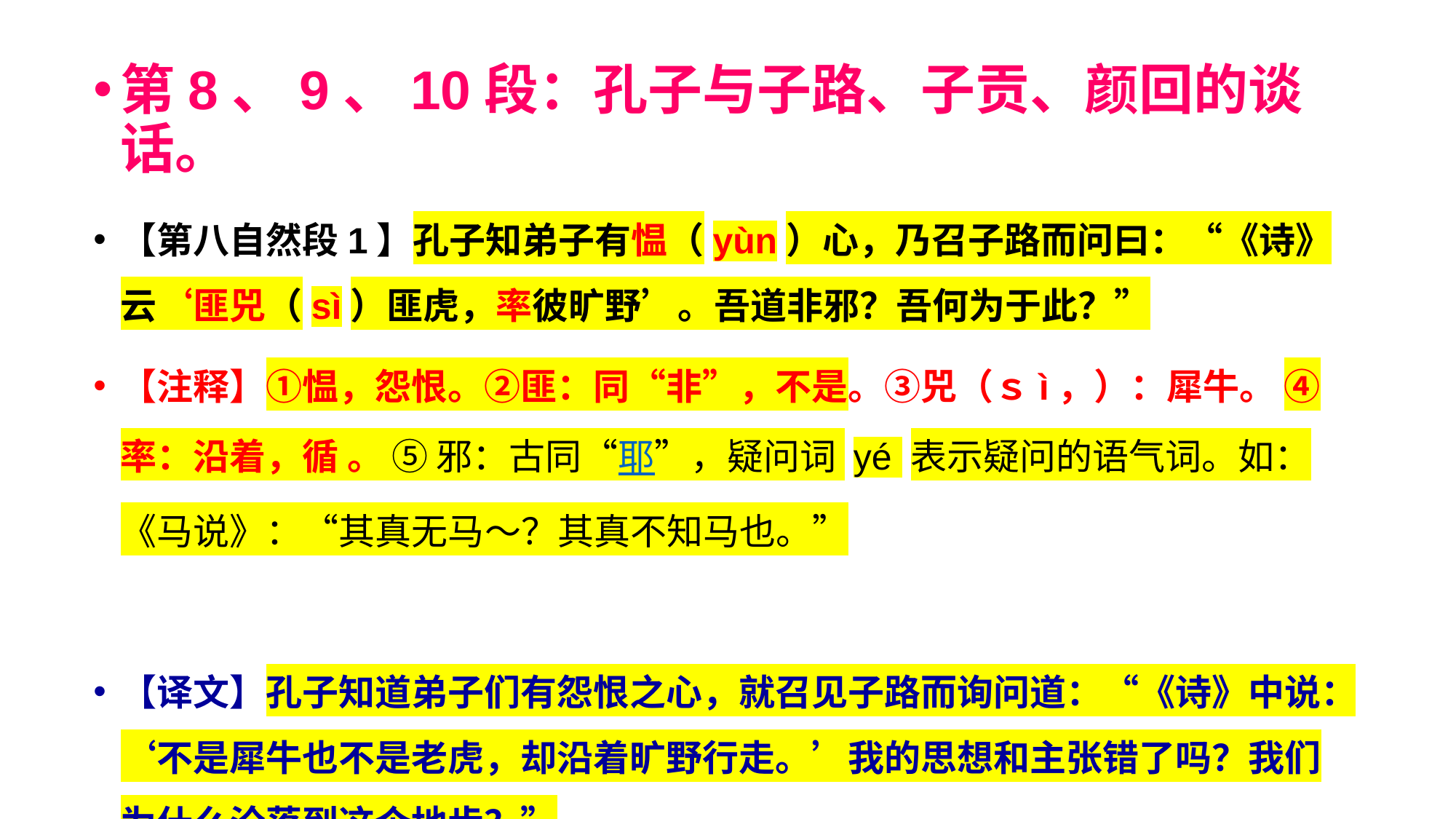

第8、9、10段：孔子与子路、子贡、颜回的谈话。
【第八自然段1】孔子知弟子有愠（yùn）心，乃召子路而问曰：“《诗》云‘匪兕（sì）匪虎，率彼旷野’。吾道非邪？吾何为于此？”
【注释】①愠，怨恨。②匪：同“非”，不是。③兕（ｓì，）：犀牛。 ④率：沿着，循 。 ⑤ 邪：古同“耶”，疑问词 yé 表示疑问的语气词。如：《马说》：“其真无马～？其真不知马也。”

【译文】孔子知道弟子们有怨恨之心，就召见子路而询问道：“《诗》中说：‘不是犀牛也不是老虎，却沿着旷野行走。’我的思想和主张错了吗？我们为什么沦落到这个地步？”